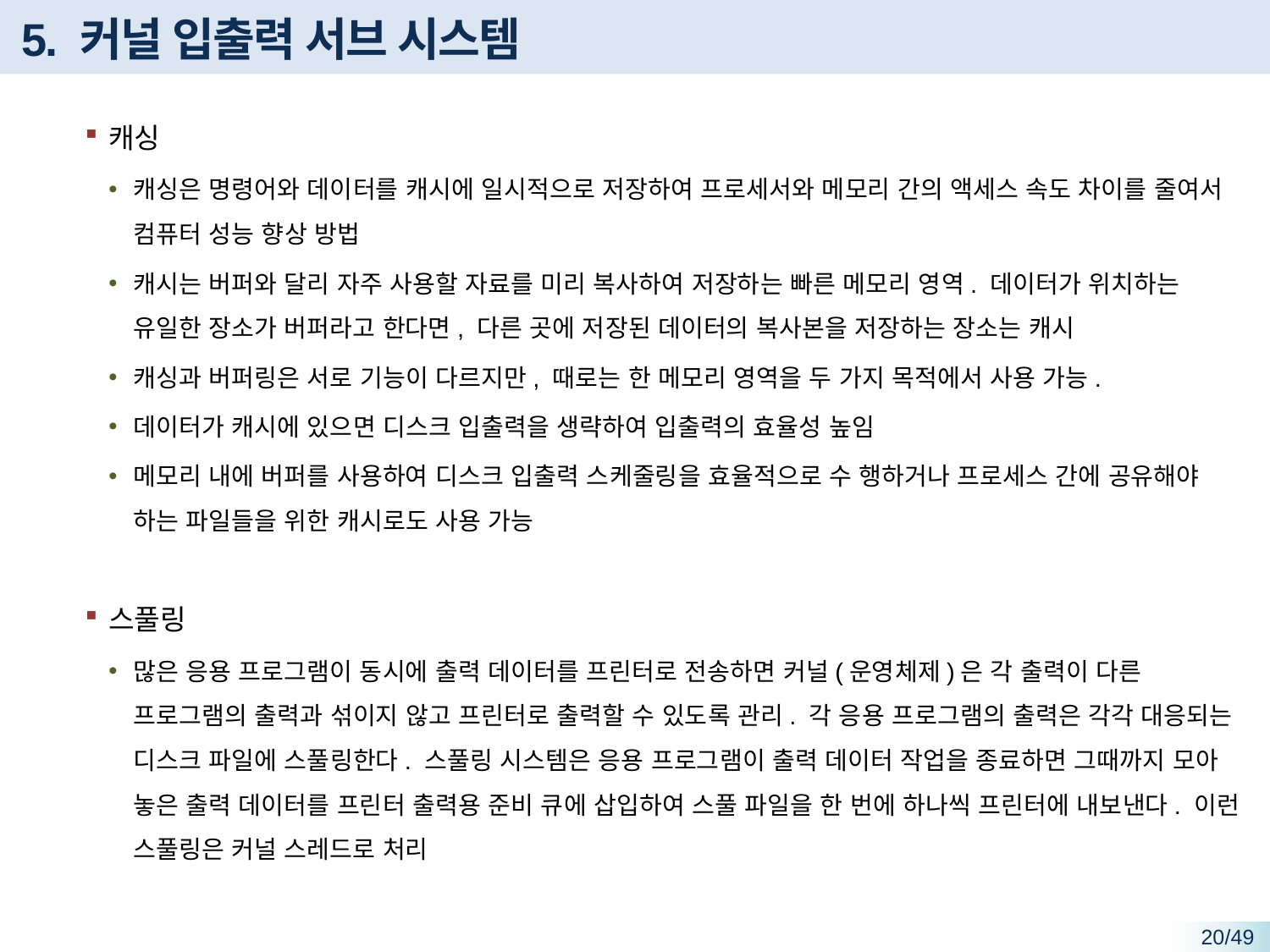

# 5. 커널 입출력 서브 시스템
캐싱
캐싱은 명령어와 데이터를 캐시에 일시적으로 저장하여 프로세서와 메모리 간의 액세스 속도 차이를 줄여서 컴퓨터 성능 향상 방법
캐시는 버퍼와 달리 자주 사용할 자료를 미리 복사하여 저장하는 빠른 메모리 영역. 데이터가 위치하는 유일한 장소가 버퍼라고 한다면, 다른 곳에 저장된 데이터의 복사본을 저장하는 장소는 캐시
캐싱과 버퍼링은 서로 기능이 다르지만, 때로는 한 메모리 영역을 두 가지 목적에서 사용 가능.
데이터가 캐시에 있으면 디스크 입출력을 생략하여 입출력의 효율성 높임
메모리 내에 버퍼를 사용하여 디스크 입출력 스케줄링을 효율적으로 수 행하거나 프로세스 간에 공유해야 하는 파일들을 위한 캐시로도 사용 가능

스풀링
많은 응용 프로그램이 동시에 출력 데이터를 프린터로 전송하면 커널(운영체제)은 각 출력이 다른 프로그램의 출력과 섞이지 않고 프린터로 출력할 수 있도록 관리. 각 응용 프로그램의 출력은 각각 대응되는 디스크 파일에 스풀링한다. 스풀링 시스템은 응용 프로그램이 출력 데이터 작업을 종료하면 그때까지 모아 놓은 출력 데이터를 프린터 출력용 준비 큐에 삽입하여 스풀 파일을 한 번에 하나씩 프린터에 내보낸다. 이런 스풀링은 커널 스레드로 처리